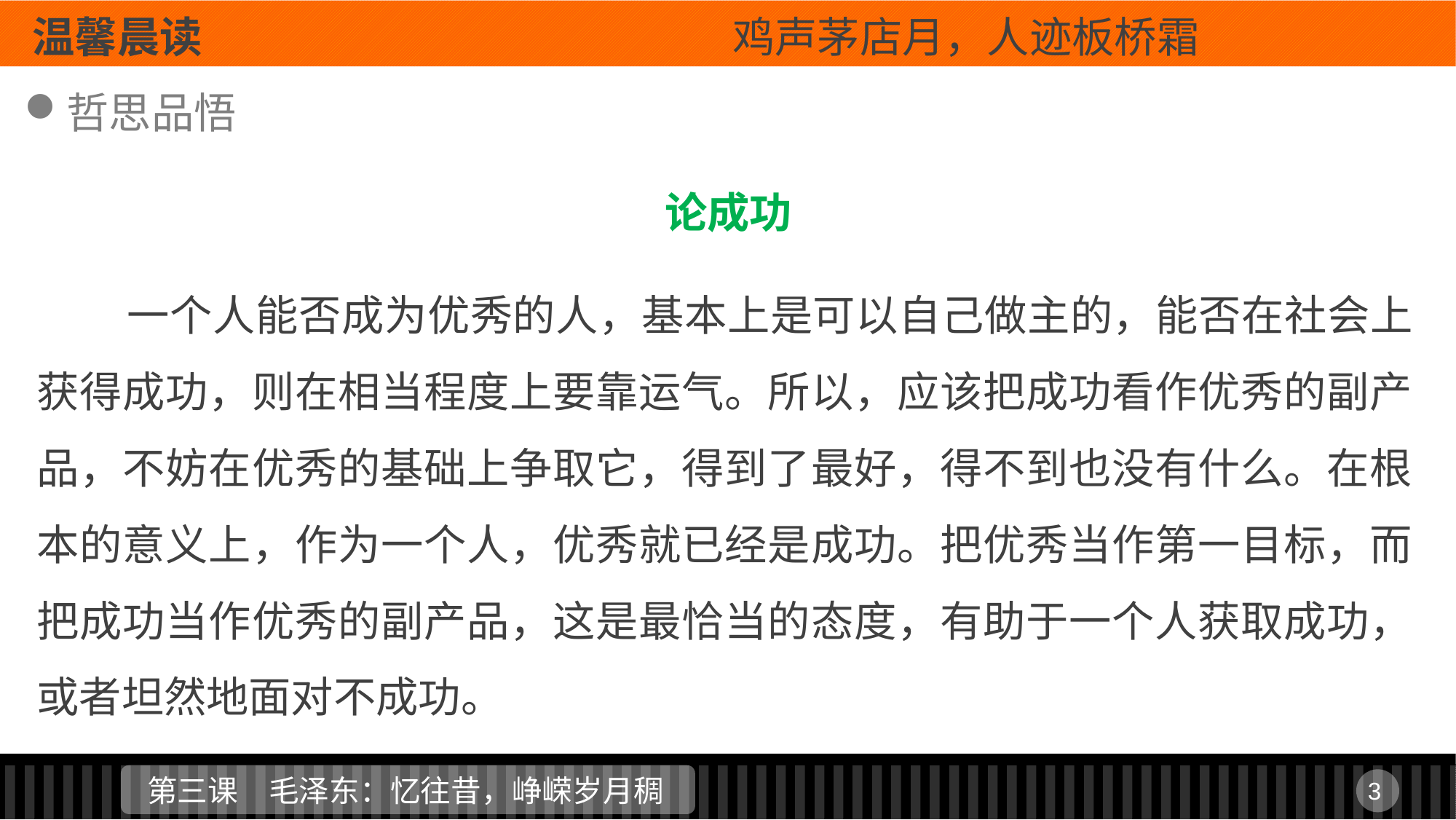

温馨晨读                                                       鸡声茅店月，人迹板桥霜
哲思品悟
论成功
        一个人能否成为优秀的人，基本上是可以自己做主的，能否在社会上获得成功，则在相当程度上要靠运气。所以，应该把成功看作优秀的副产品，不妨在优秀的基础上争取它，得到了最好，得不到也没有什么。在根本的意义上，作为一个人，优秀就已经是成功。把优秀当作第一目标，而把成功当作优秀的副产品，这是最恰当的态度，有助于一个人获取成功，或者坦然地面对不成功。